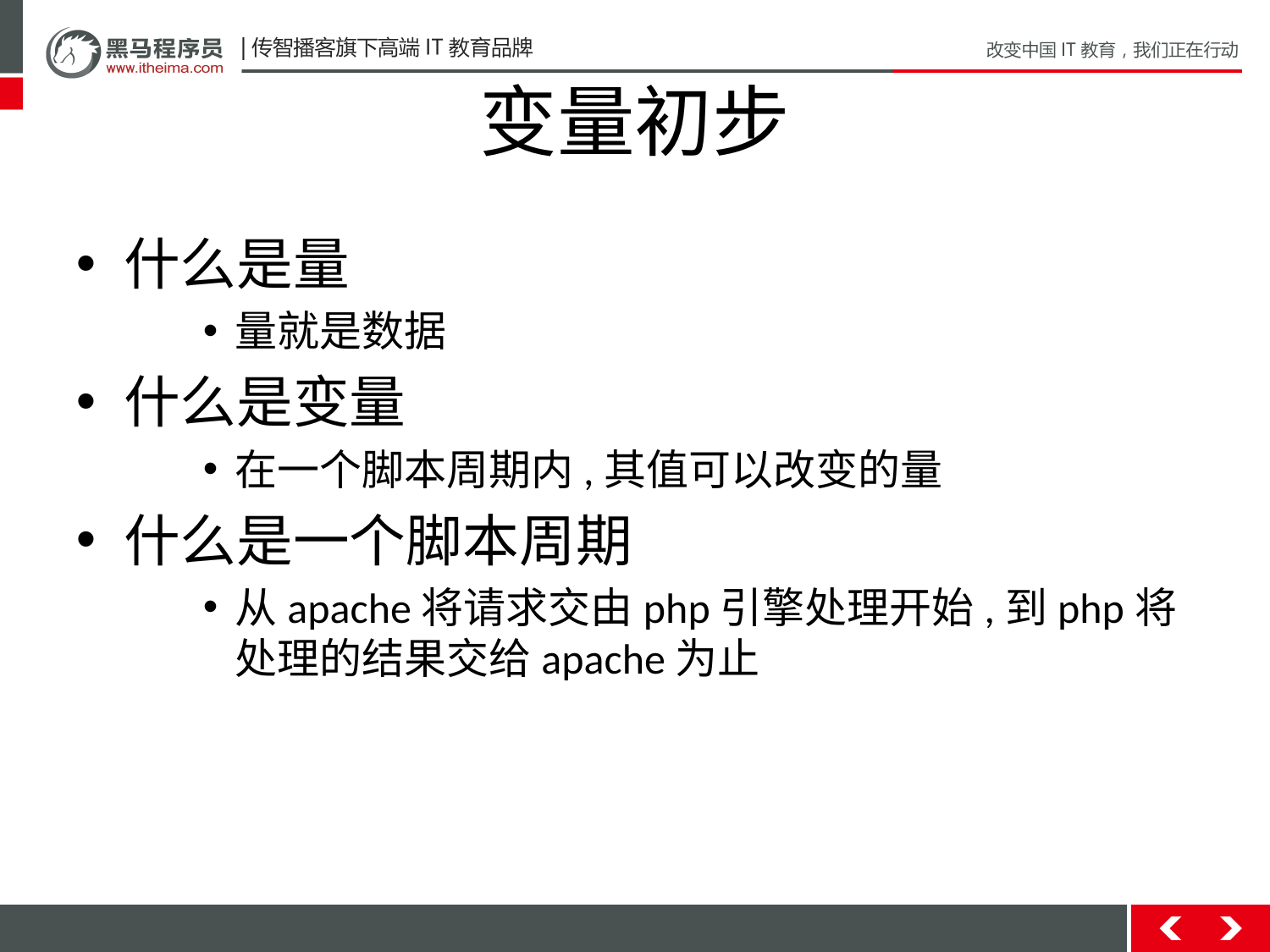

# 变量初步
什么是量
量就是数据
什么是变量
在一个脚本周期内,其值可以改变的量
什么是一个脚本周期
从apache将请求交由php引擎处理开始,到php将处理的结果交给apache为止